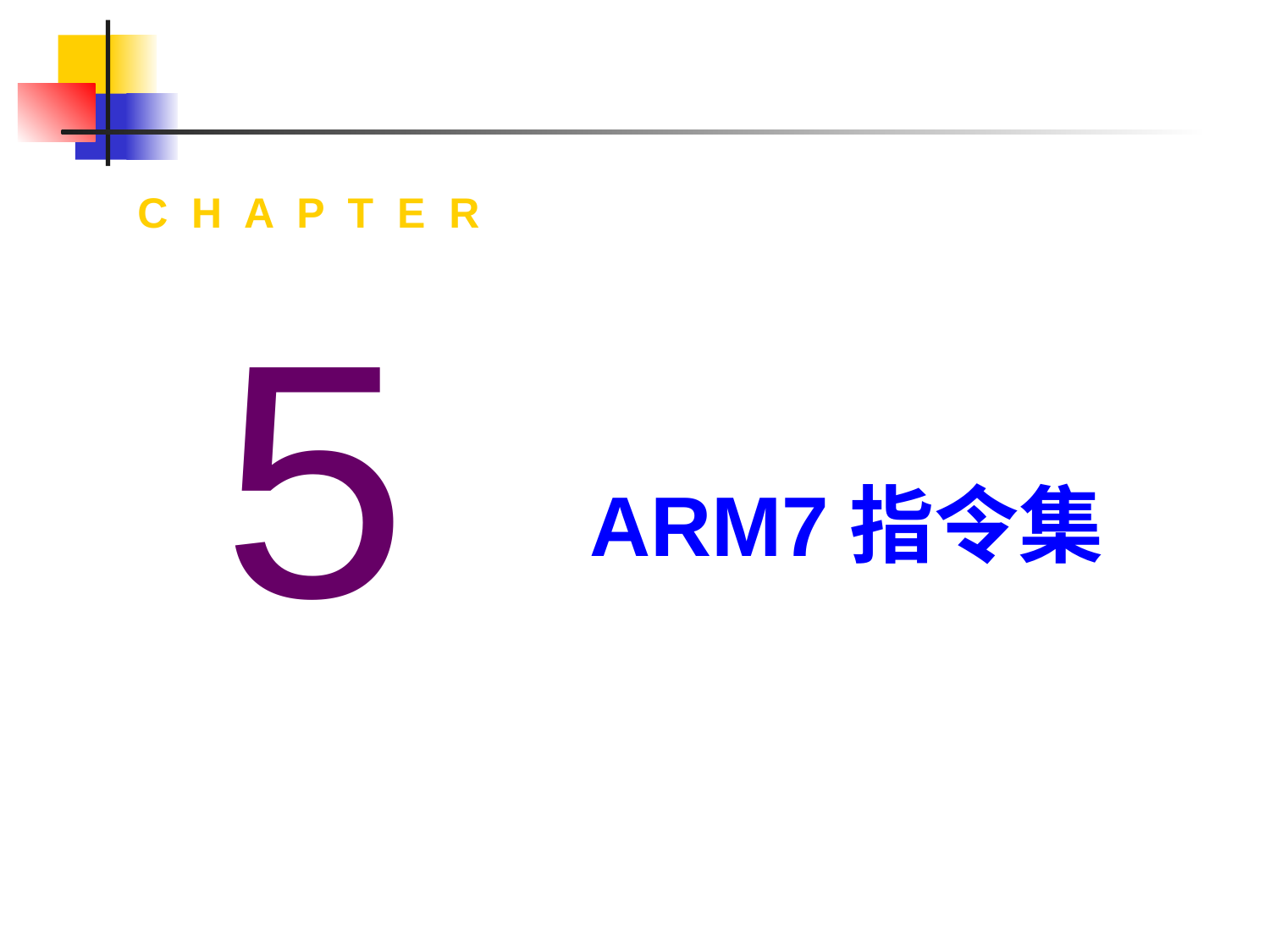

C  H  A  P  T  E  R
5
ARM7指令集